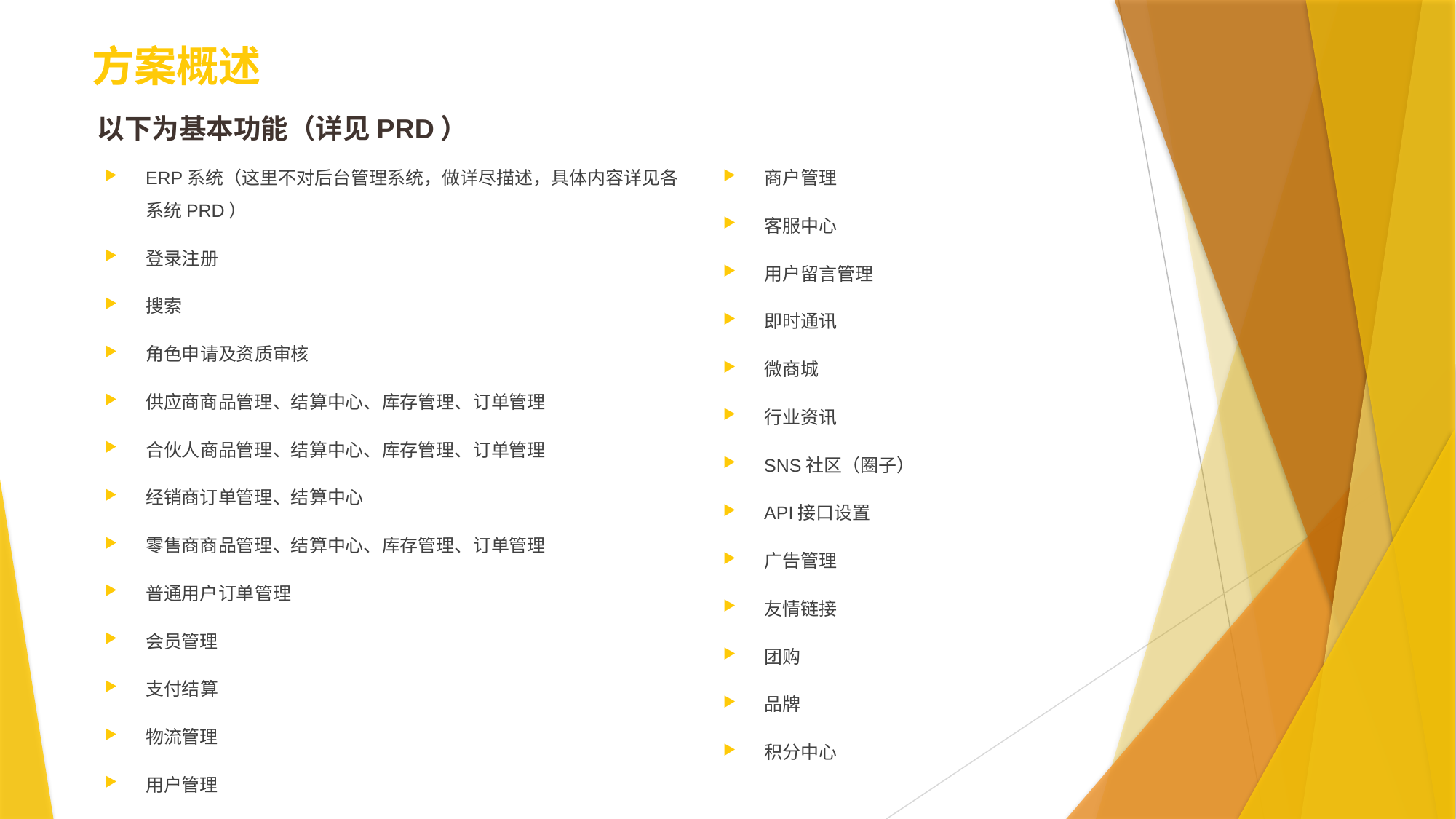

# 方案概述
以下为基本功能（详见PRD）
ERP系统（这里不对后台管理系统，做详尽描述，具体内容详见各系统PRD）
登录注册
搜索
角色申请及资质审核
供应商商品管理、结算中心、库存管理、订单管理
合伙人商品管理、结算中心、库存管理、订单管理
经销商订单管理、结算中心
零售商商品管理、结算中心、库存管理、订单管理
普通用户订单管理
会员管理
支付结算
物流管理
用户管理
商户管理
客服中心
用户留言管理
即时通讯
微商城
行业资讯
SNS社区（圈子）
API接口设置
广告管理
友情链接
团购
品牌
积分中心